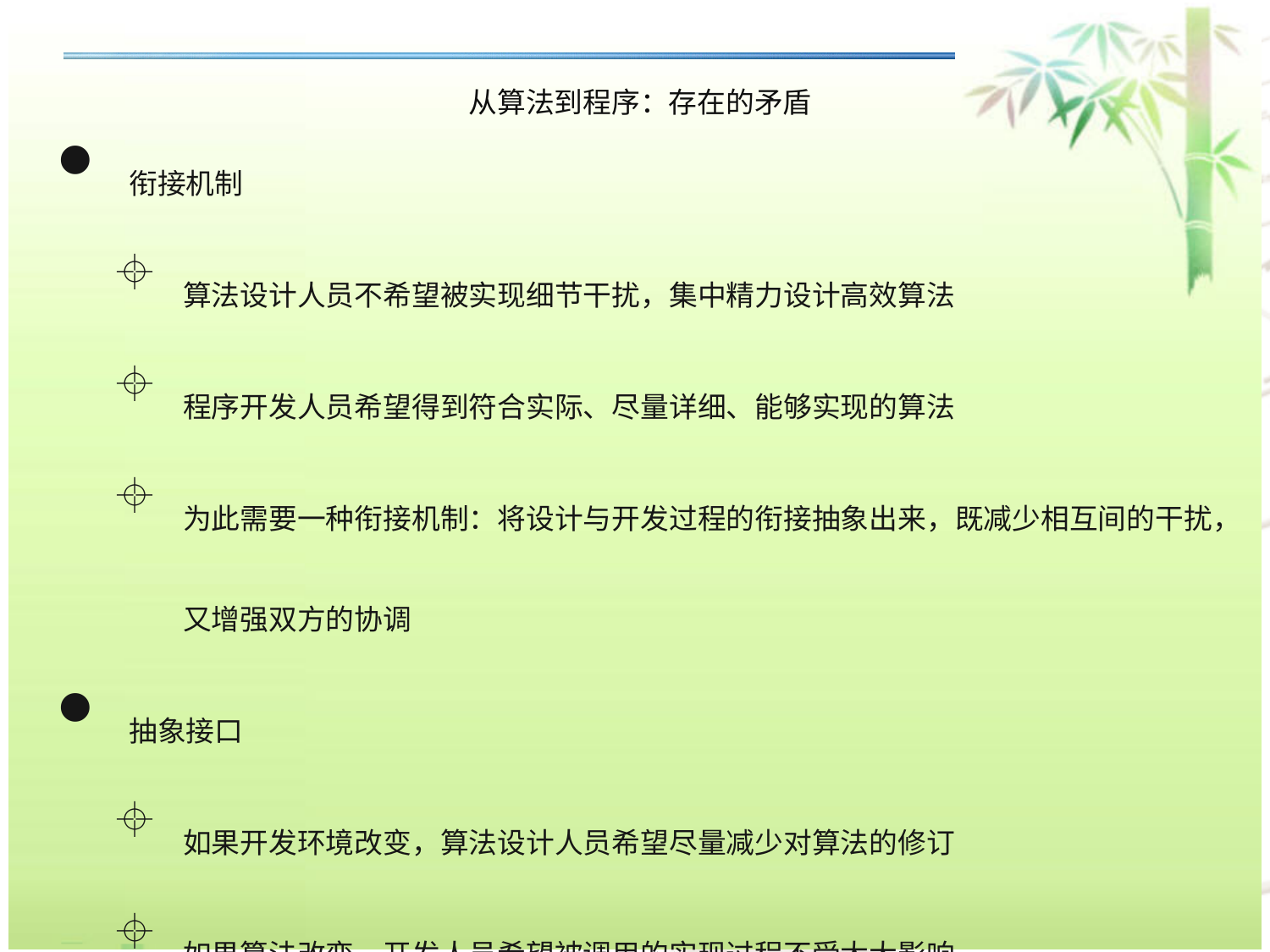

从算法到程序：存在的矛盾
衔接机制
算法设计人员不希望被实现细节干扰，集中精力设计高效算法
程序开发人员希望得到符合实际、尽量详细、能够实现的算法
为此需要一种衔接机制：将设计与开发过程的衔接抽象出来，既减少相互间的干扰，又增强双方的协调
抽象接口
如果开发环境改变，算法设计人员希望尽量减少对算法的修订
如果算法改变，开发人员希望被调用的实现过程不受太大影响
为此需要定义一种抽象接口：让底层通过接口为顶层服务，顶层通过接口调用底层实现